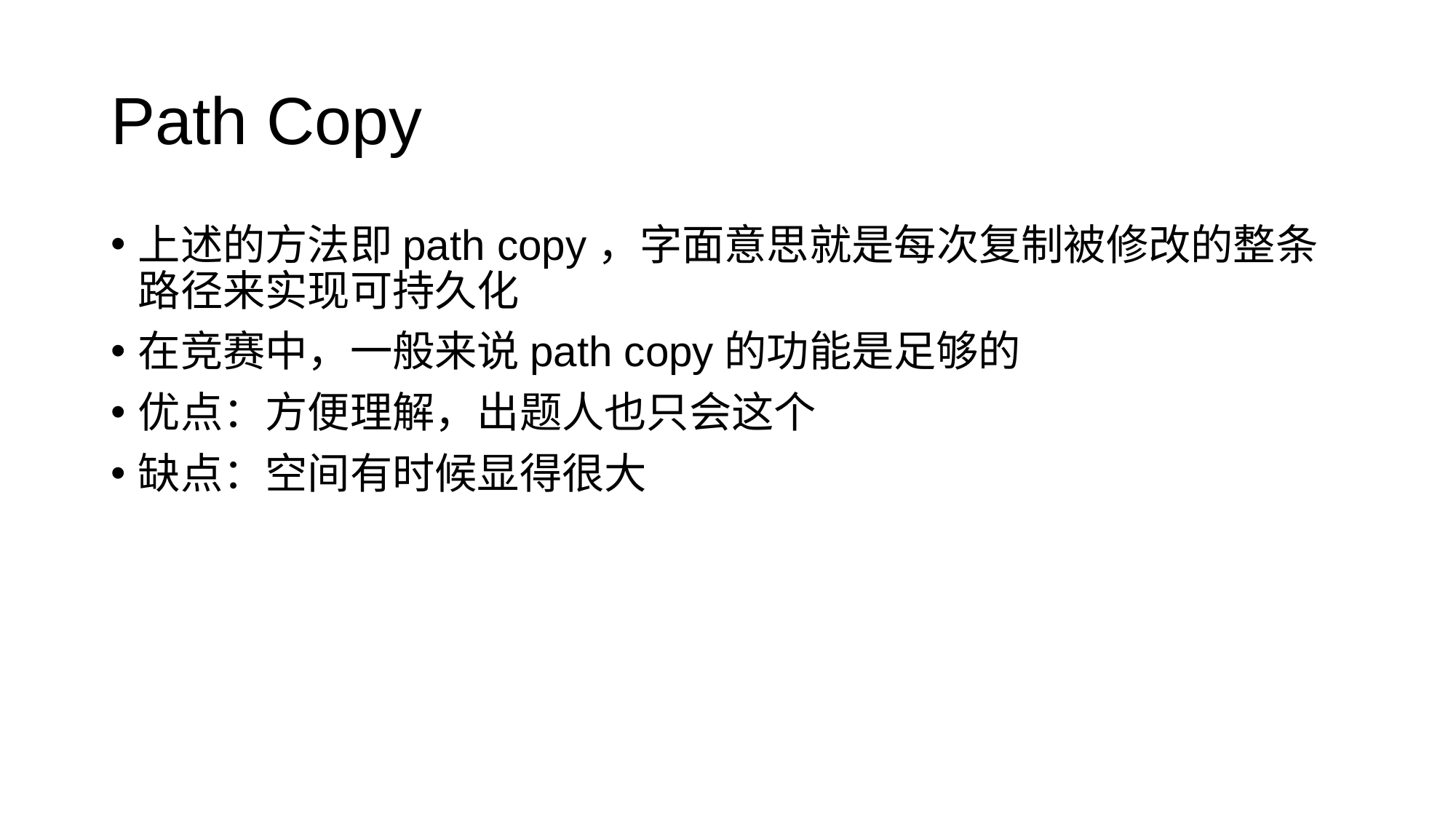

# Path Copy
上述的方法即path copy，字面意思就是每次复制被修改的整条路径来实现可持久化
在竞赛中，一般来说path copy的功能是足够的
优点：方便理解，出题人也只会这个
缺点：空间有时候显得很大